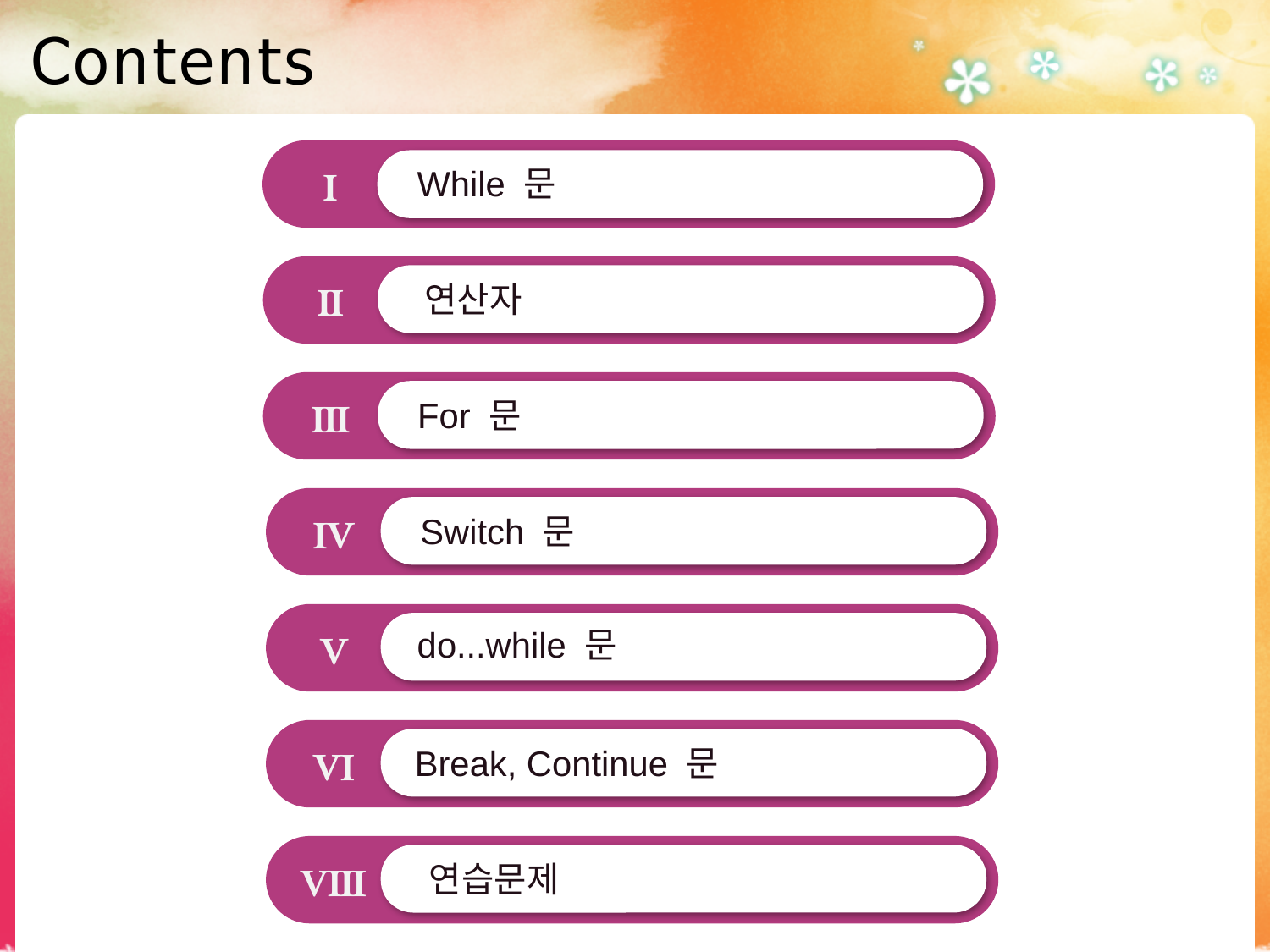

# Contents

Ⅰ
While 문

Ⅱ
연산자

Ⅲ
For 문

Ⅳ
Switch 문

Ⅴ
do...while 문

Ⅵ
Break, Continue 문

Ⅷ
연습문제